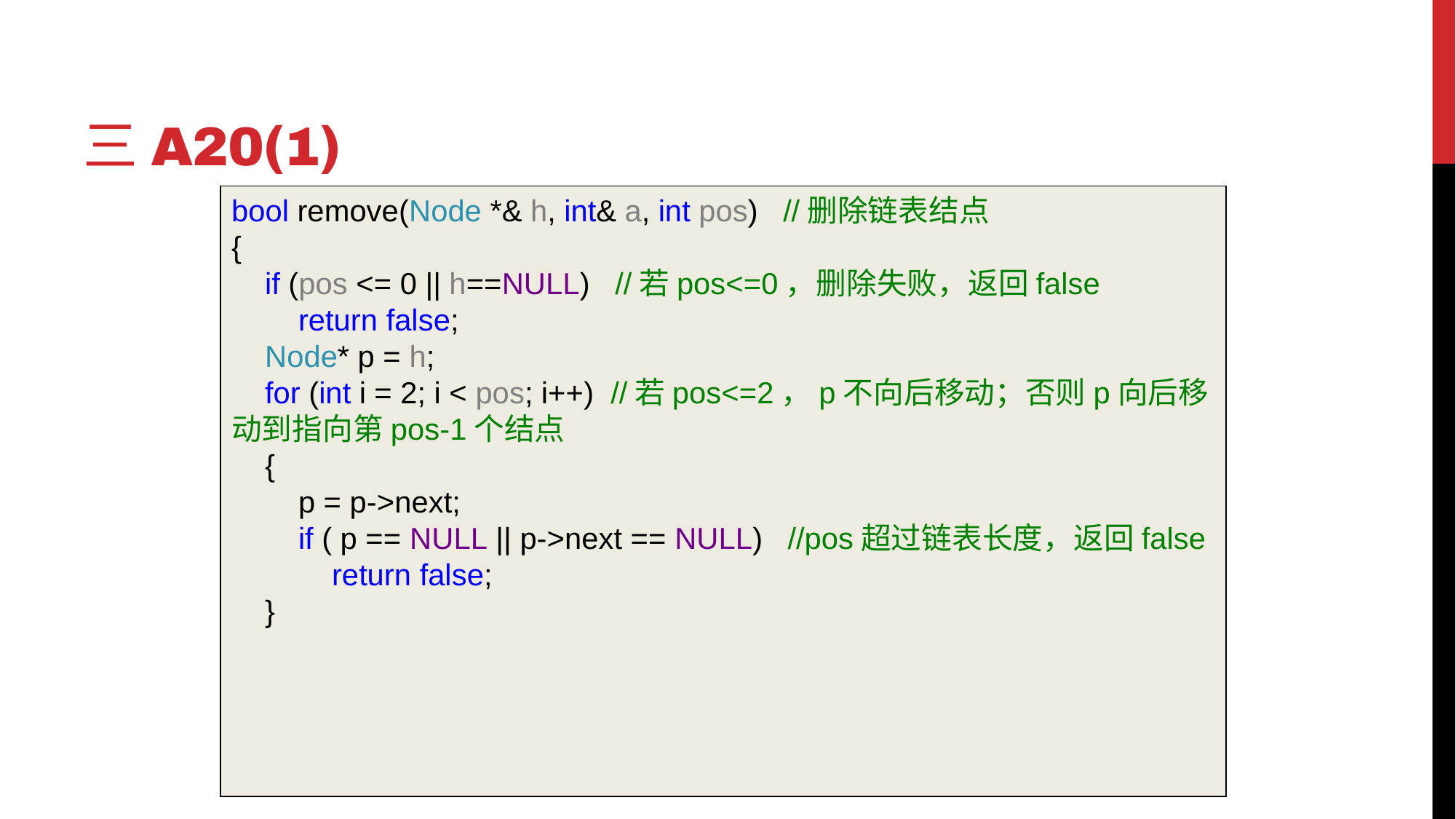

# 三a20(1)
bool remove(Node *& h, int& a, int pos)   //删除链表结点
{
    if (pos <= 0 || h==NULL)   //若pos<=0，删除失败，返回false
        return false;
    Node* p = h;
    for (int i = 2; i < pos; i++)  //若pos<=2，p不向后移动；否则p向后移动到指向第pos-1个结点
    {
        p = p->next;
        if ( p == NULL || p->next == NULL)   //pos超过链表长度，返回false
            return false;
    }